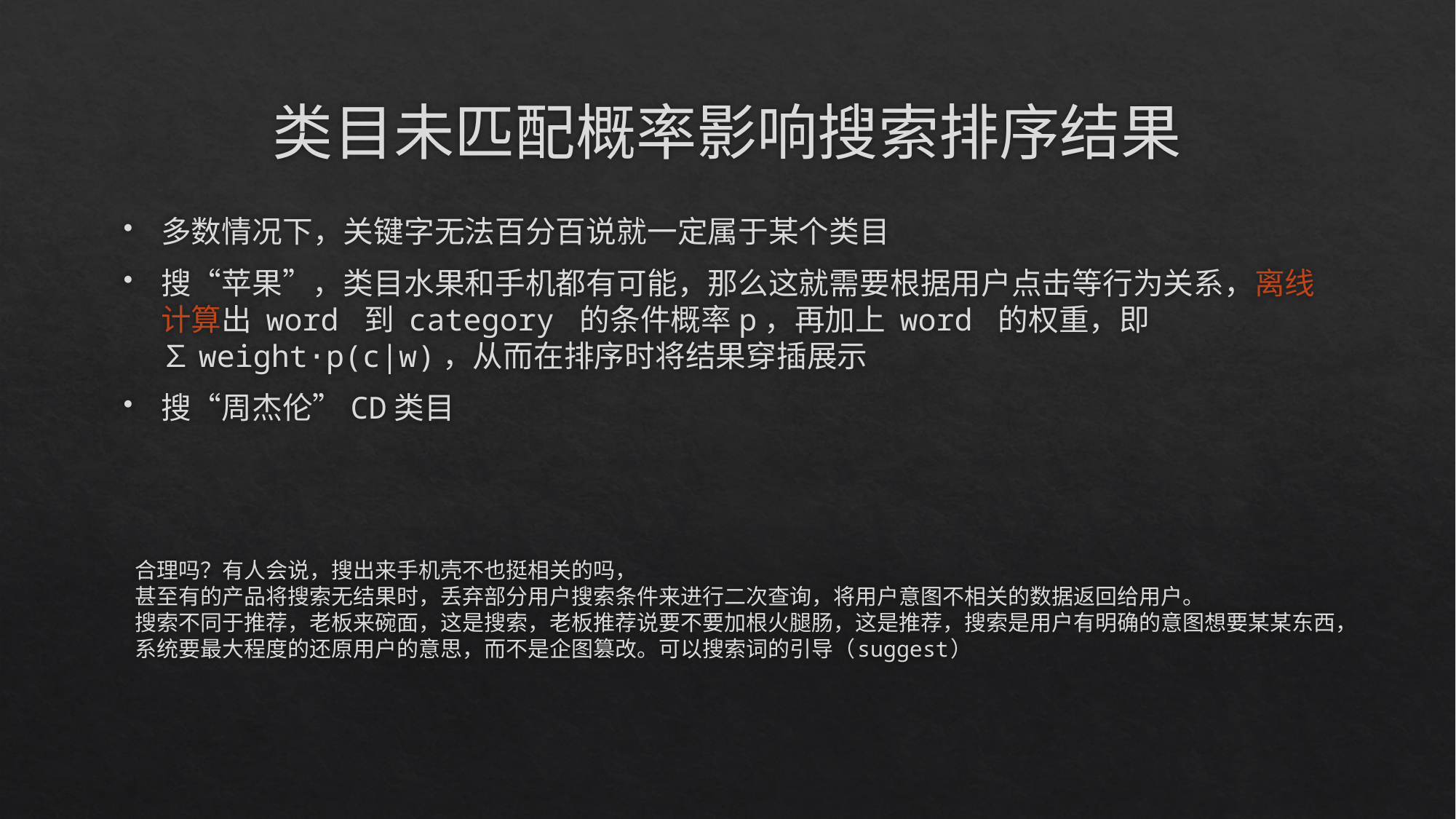

# 类目未匹配概率影响搜索排序结果
多数情况下，关键字无法百分百说就一定属于某个类目
搜“苹果”，类目水果和手机都有可能，那么这就需要根据用户点击等行为关系，离线计算出 word 到 category 的条件概率p，再加上 word 的权重，即∑weight⋅p(c|w)，从而在排序时将结果穿插展示
搜“周杰伦”CD类目
合理吗？有人会说，搜出来手机壳不也挺相关的吗，
甚至有的产品将搜索无结果时，丢弃部分用户搜索条件来进行二次查询，将用户意图不相关的数据返回给用户。
搜索不同于推荐，老板来碗面，这是搜索，老板推荐说要不要加根火腿肠，这是推荐，搜索是用户有明确的意图想要某某东西，系统要最大程度的还原用户的意思，而不是企图篡改。可以搜索词的引导（suggest）